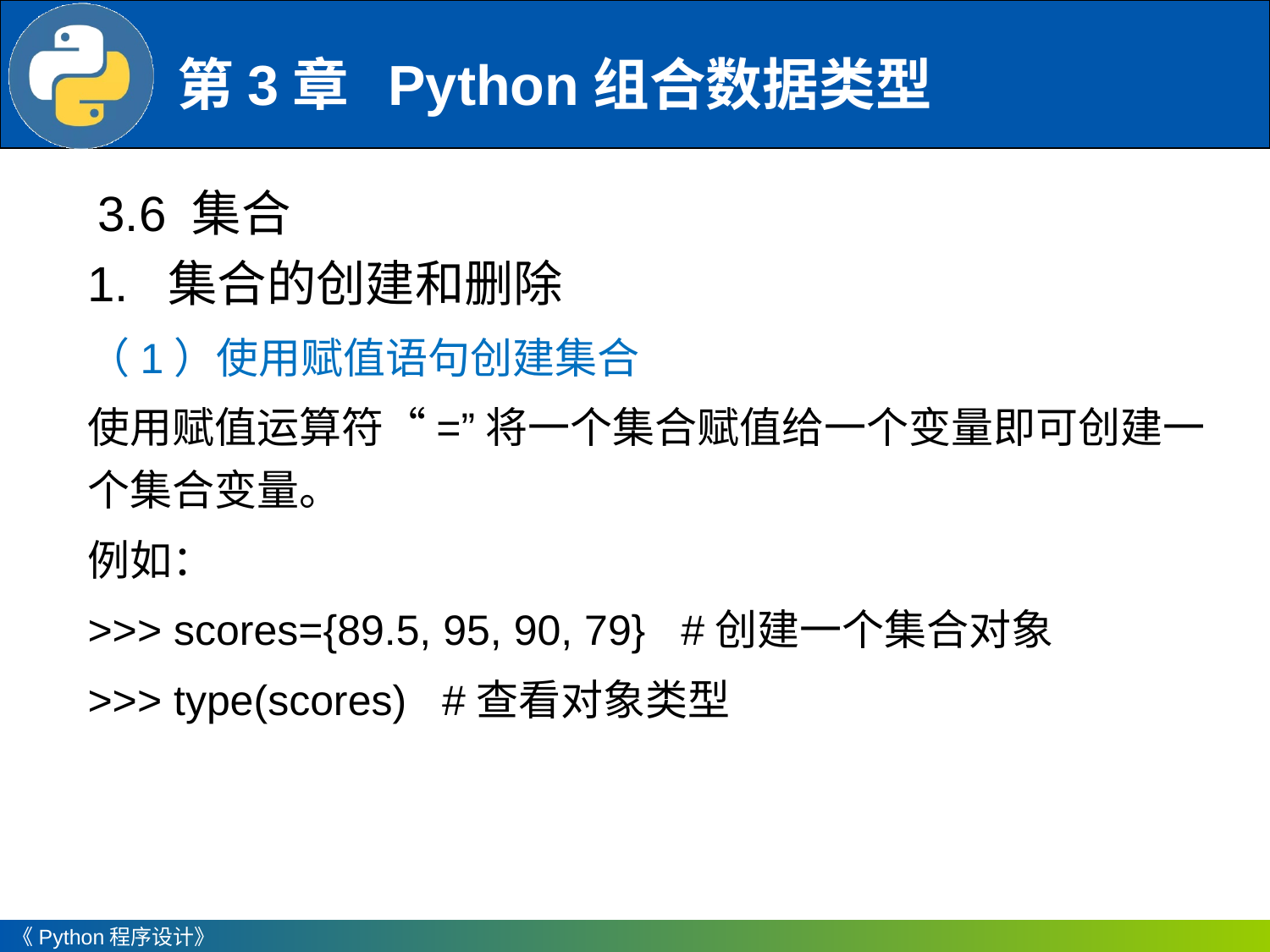

3.6 集合
1.  集合的创建和删除
（1）使用赋值语句创建集合
使用赋值运算符“=”将一个集合赋值给一个变量即可创建一个集合变量。
例如：
>>> scores={89.5, 95, 90, 79}   #创建一个集合对象
>>> type(scores)   #查看对象类型